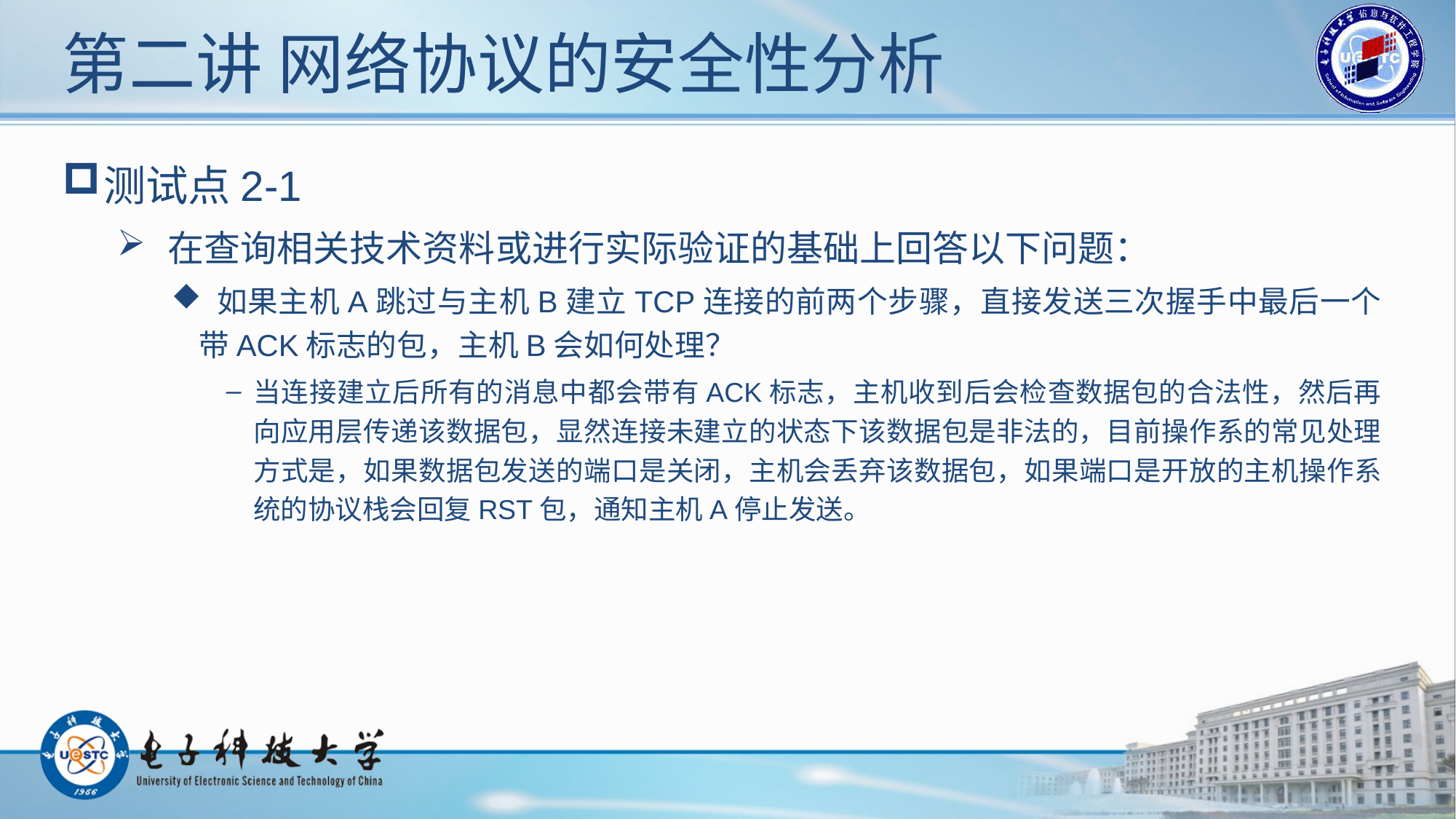

# 第二讲 网络协议的安全性分析
测试点2-1
 在查询相关技术资料或进行实际验证的基础上回答以下问题：
 如果主机A跳过与主机B建立TCP连接的前两个步骤，直接发送三次握手中最后一个带ACK标志的包，主机B会如何处理？
当连接建立后所有的消息中都会带有ACK标志，主机收到后会检查数据包的合法性，然后再向应用层传递该数据包，显然连接未建立的状态下该数据包是非法的，目前操作系的常见处理方式是，如果数据包发送的端口是关闭，主机会丢弃该数据包，如果端口是开放的主机操作系统的协议栈会回复RST包，通知主机A停止发送。